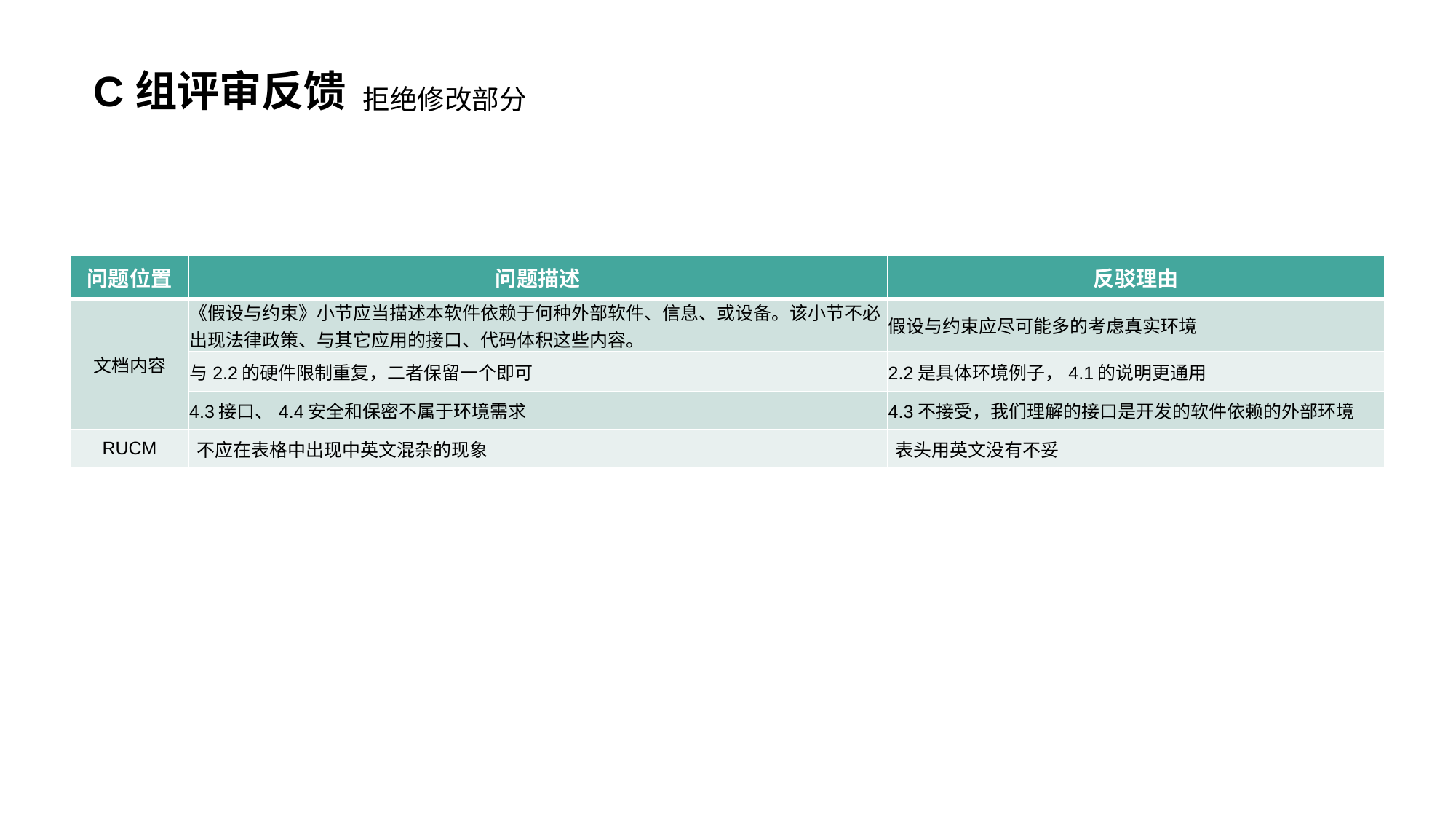

# C组评审反馈
拒绝修改部分
| 问题位置 | 问题描述 | 反驳理由 |
| --- | --- | --- |
| 文档内容 | 《假设与约束》小节应当描述本软件依赖于何种外部软件、信息、或设备。该小节不必出现法律政策、与其它应用的接口、代码体积这些内容。 | 假设与约束应尽可能多的考虑真实环境 |
|  | 与2.2的硬件限制重复，二者保留一个即可 | 2.2是具体环境例子，4.1的说明更通用 |
|  | 4.3接口、4.4安全和保密不属于环境需求 | 4.3不接受，我们理解的接口是开发的软件依赖的外部环境 |
| RUCM | 不应在表格中出现中英文混杂的现象 | 表头用英文没有不妥 |